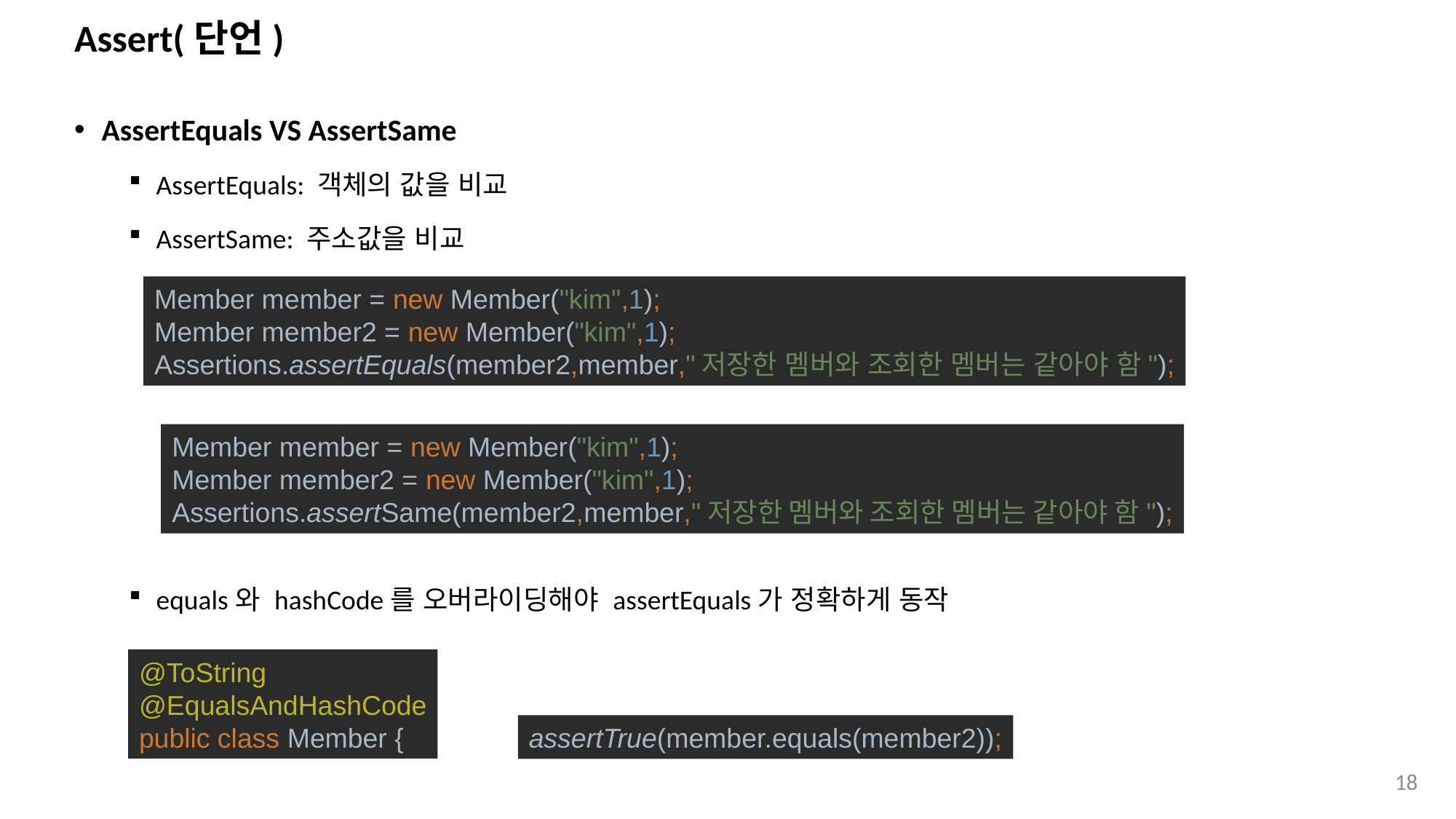

# Assert(단언)
AssertEquals VS AssertSame
AssertEquals: 객체의 값을 비교
AssertSame: 주소값을 비교

equals와 hashCode를 오버라이딩해야 assertEquals가 정확하게 동작

Member member = new Member("kim",1);
Member member2 = new Member("kim",1);
Assertions.assertEquals(member2,member,"저장한 멤버와 조회한 멤버는 같아야 함");
Member member = new Member("kim",1);
Member member2 = new Member("kim",1);
Assertions.assertSame(member2,member,"저장한 멤버와 조회한 멤버는 같아야 함");
@ToString
@EqualsAndHashCode
public class Member {
assertTrue(member.equals(member2));
18